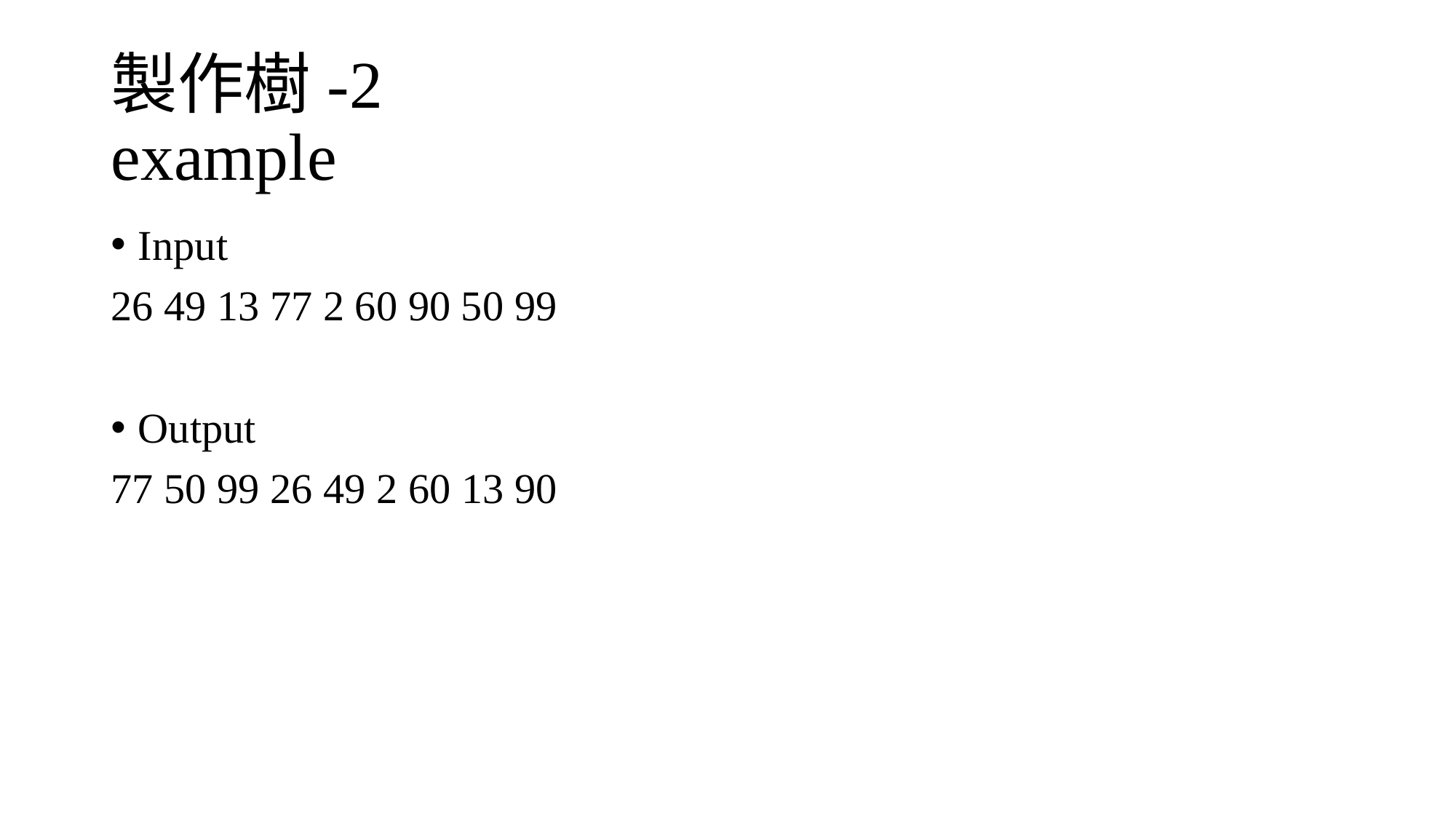

# 製作樹-2 example
Input
26 49 13 77 2 60 90 50 99

Output
77 50 99 26 49 2 60 13 90